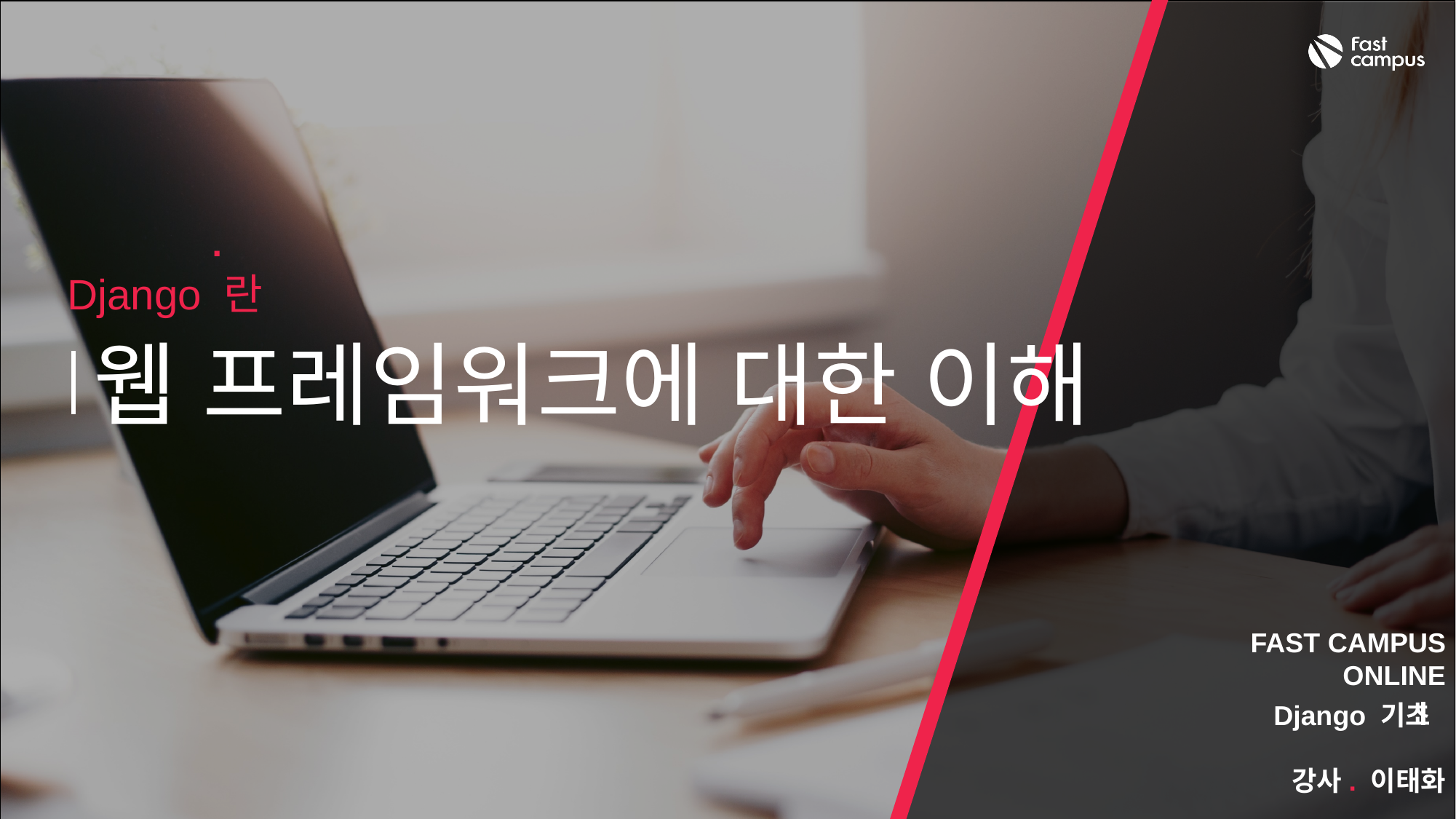

01
# Django 란
웹 프레임워크에 대한 이해